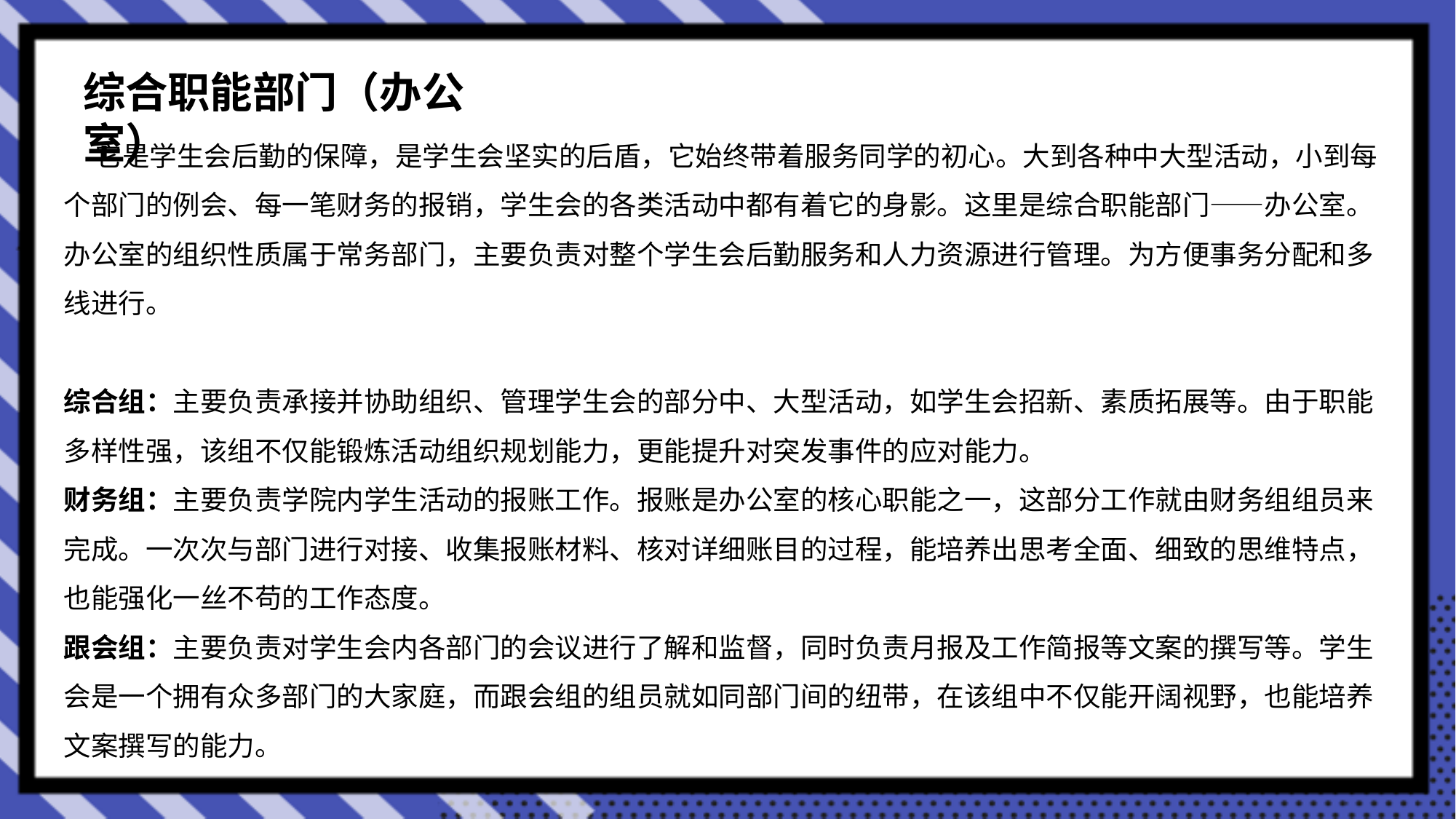

综合职能部门（办公室）
    它是学生会后勤的保障，是学生会坚实的后盾，它始终带着服务同学的初心。大到各种中大型活动，小到每个部门的例会、每一笔财务的报销，学生会的各类活动中都有着它的身影。这里是综合职能部门——办公室。办公室的组织性质属于常务部门，主要负责对整个学生会后勤服务和人力资源进行管理。为方便事务分配和多线进行。

综合组：主要负责承接并协助组织、管理学生会的部分中、大型活动，如学生会招新、素质拓展等。由于职能多样性强，该组不仅能锻炼活动组织规划能力，更能提升对突发事件的应对能力。
财务组：主要负责学院内学生活动的报账工作。报账是办公室的核心职能之一，这部分工作就由财务组组员来完成。一次次与部门进行对接、收集报账材料、核对详细账目的过程，能培养出思考全面、细致的思维特点，也能强化一丝不苟的工作态度。
跟会组：主要负责对学生会内各部门的会议进行了解和监督，同时负责月报及工作简报等文案的撰写等。学生会是一个拥有众多部门的大家庭，而跟会组的组员就如同部门间的纽带，在该组中不仅能开阔视野，也能培养文案撰写的能力。